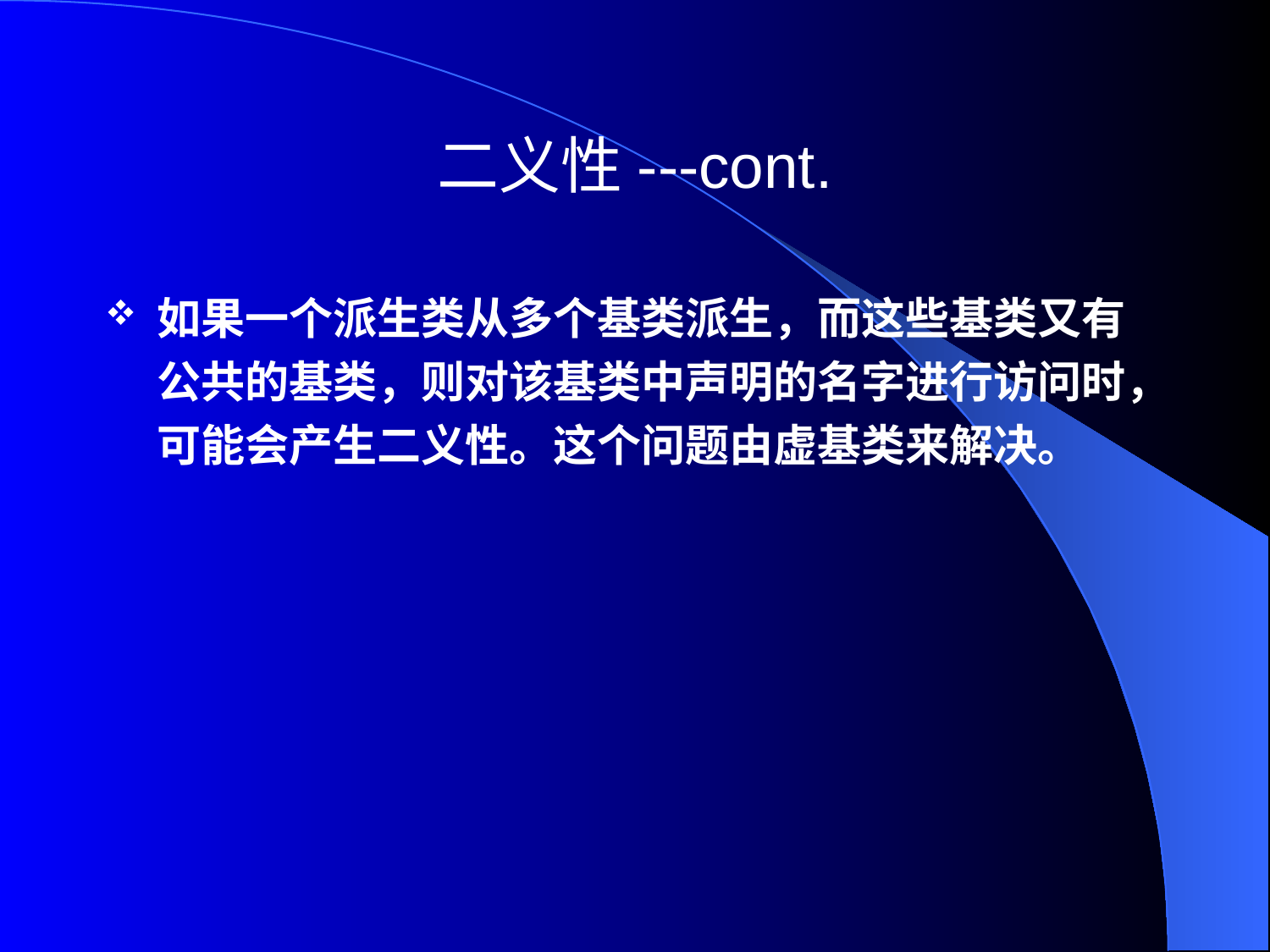

# 二义性---cont.
如果一个派生类从多个基类派生，而这些基类又有公共的基类，则对该基类中声明的名字进行访问时，可能会产生二义性。这个问题由虚基类来解决。